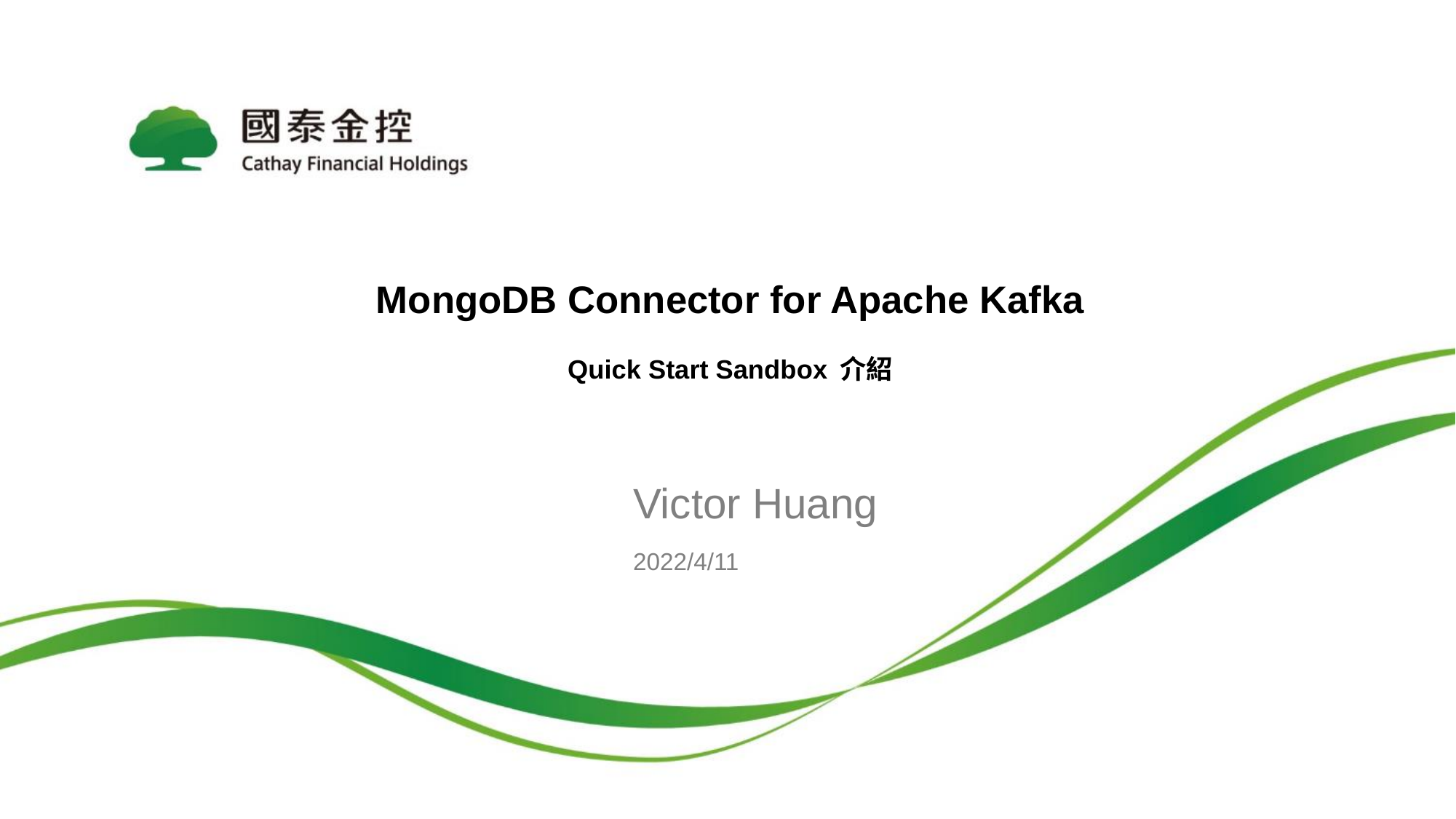

# MongoDB Connector for Apache Kafka Quick Start Sandbox 介紹
Victor Huang
2022/4/11